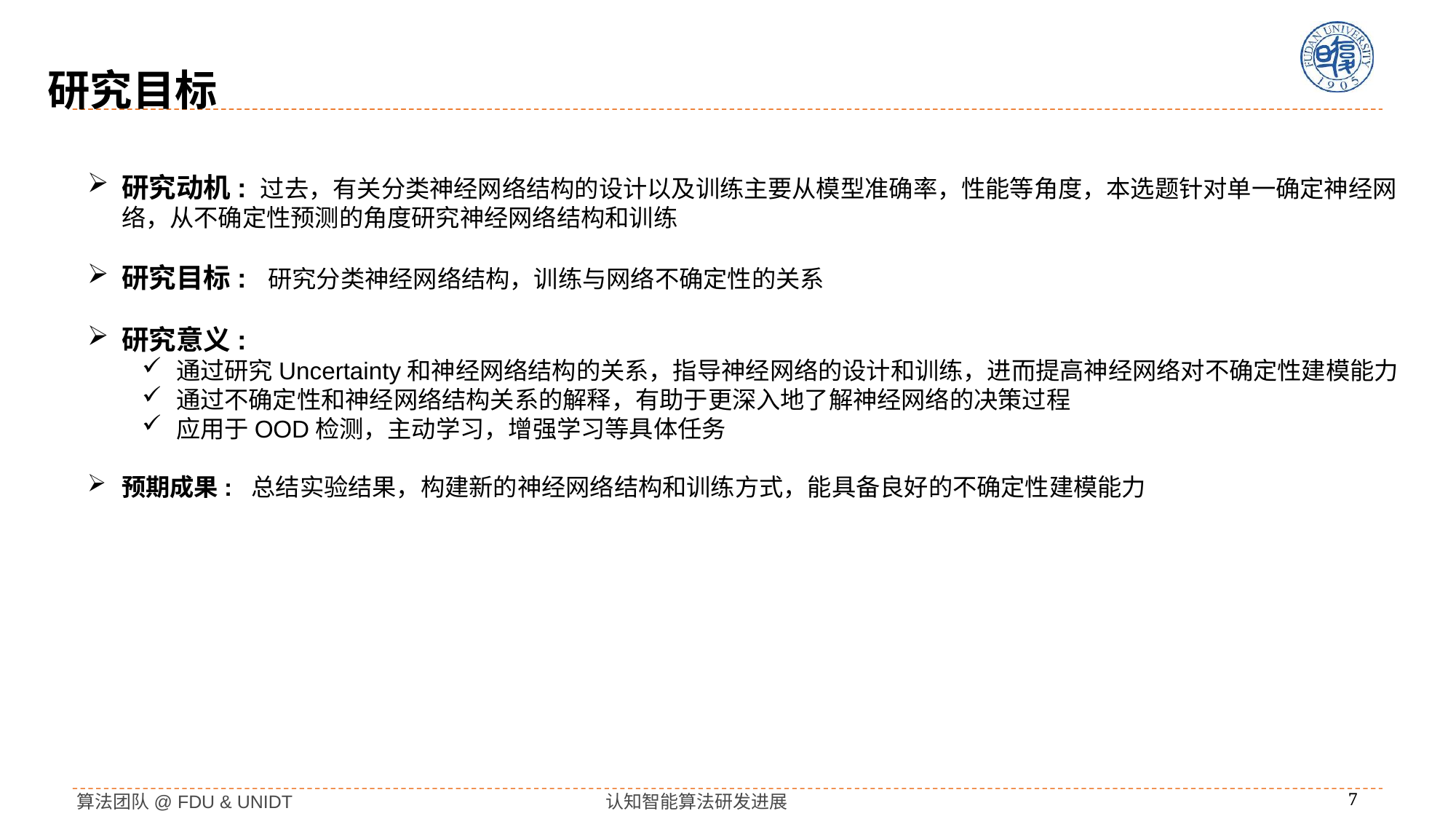

研究目标

研究动机: 过去，有关分类神经网络结构的设计以及训练主要从模型准确率，性能等角度，本选题针对单一确定神经网络，从不确定性预测的角度研究神经网络结构和训练

研究目标:  研究分类神经网络结构，训练与网络不确定性的关系

研究意义:
通过研究Uncertainty和神经网络结构的关系，指导神经网络的设计和训练，进而提高神经网络对不确定性建模能力
通过不确定性和神经网络结构关系的解释，有助于更深入地了解神经网络的决策过程
应用于OOD检测，主动学习，增强学习等具体任务

预期成果:  总结实验结果，构建新的神经网络结构和训练方式，能具备良好的不确定性建模能力